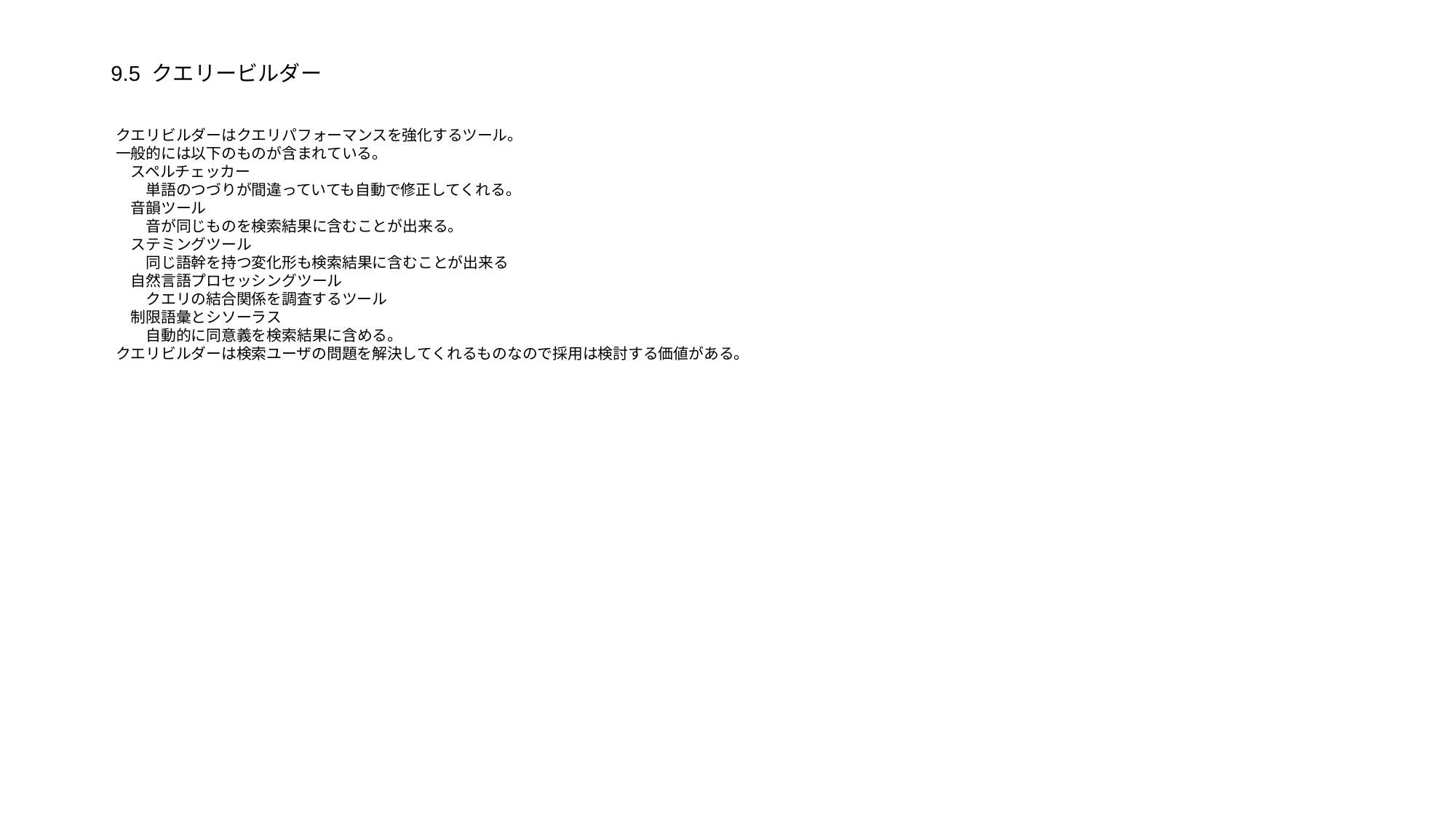

# 9.5 クエリービルダー
クエリビルダーはクエリパフォーマンスを強化するツール。
一般的には以下のものが含まれている。
　スペルチェッカー
　　単語のつづりが間違っていても自動で修正してくれる。
　音韻ツール
　　音が同じものを検索結果に含むことが出来る。
　ステミングツール
　　同じ語幹を持つ変化形も検索結果に含むことが出来る
　自然言語プロセッシングツール
　　クエリの結合関係を調査するツール
　制限語彙とシソーラス
　　自動的に同意義を検索結果に含める。
クエリビルダーは検索ユーザの問題を解決してくれるものなので採用は検討する価値がある。